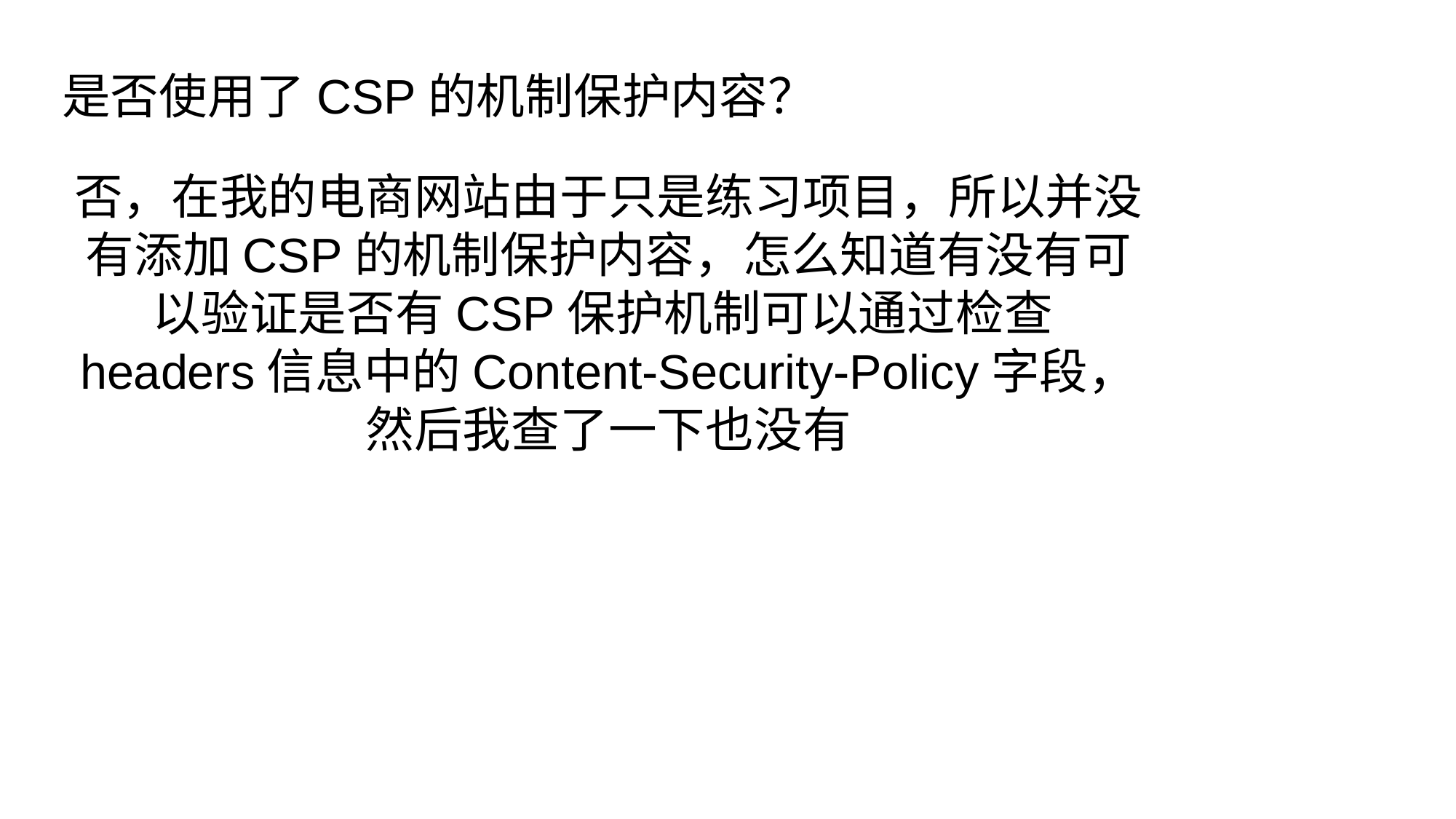

是否使用了CSP的机制保护内容？
否，在我的电商网站由于只是练习项目，所以并没有添加CSP的机制保护内容，怎么知道有没有可以验证是否有CSP保护机制可以通过检查headers信息中的Content-Security-Policy字段，然后我查了一下也没有